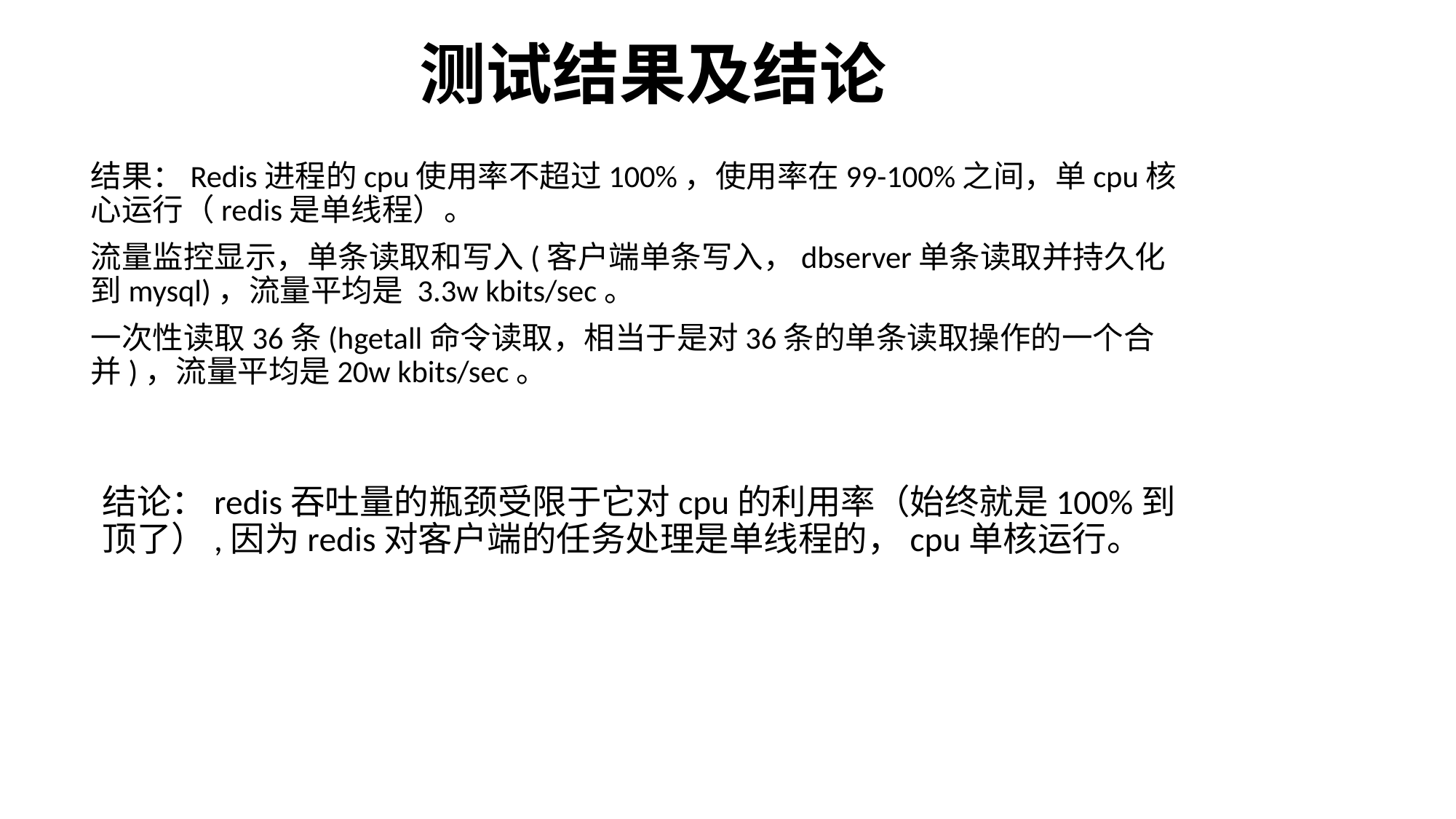

# 测试结果及结论
结果：Redis进程的cpu使用率不超过100%，使用率在99-100%之间，单cpu核心运行（redis是单线程）。
流量监控显示，单条读取和写入(客户端单条写入，dbserver单条读取并持久化到mysql)，流量平均是 3.3w kbits/sec。
一次性读取36条(hgetall命令读取，相当于是对36条的单条读取操作的一个合并)，流量平均是20w kbits/sec。

结论：redis吞吐量的瓶颈受限于它对cpu的利用率（始终就是100%到顶了）,因为redis对客户端的任务处理是单线程的，cpu单核运行。